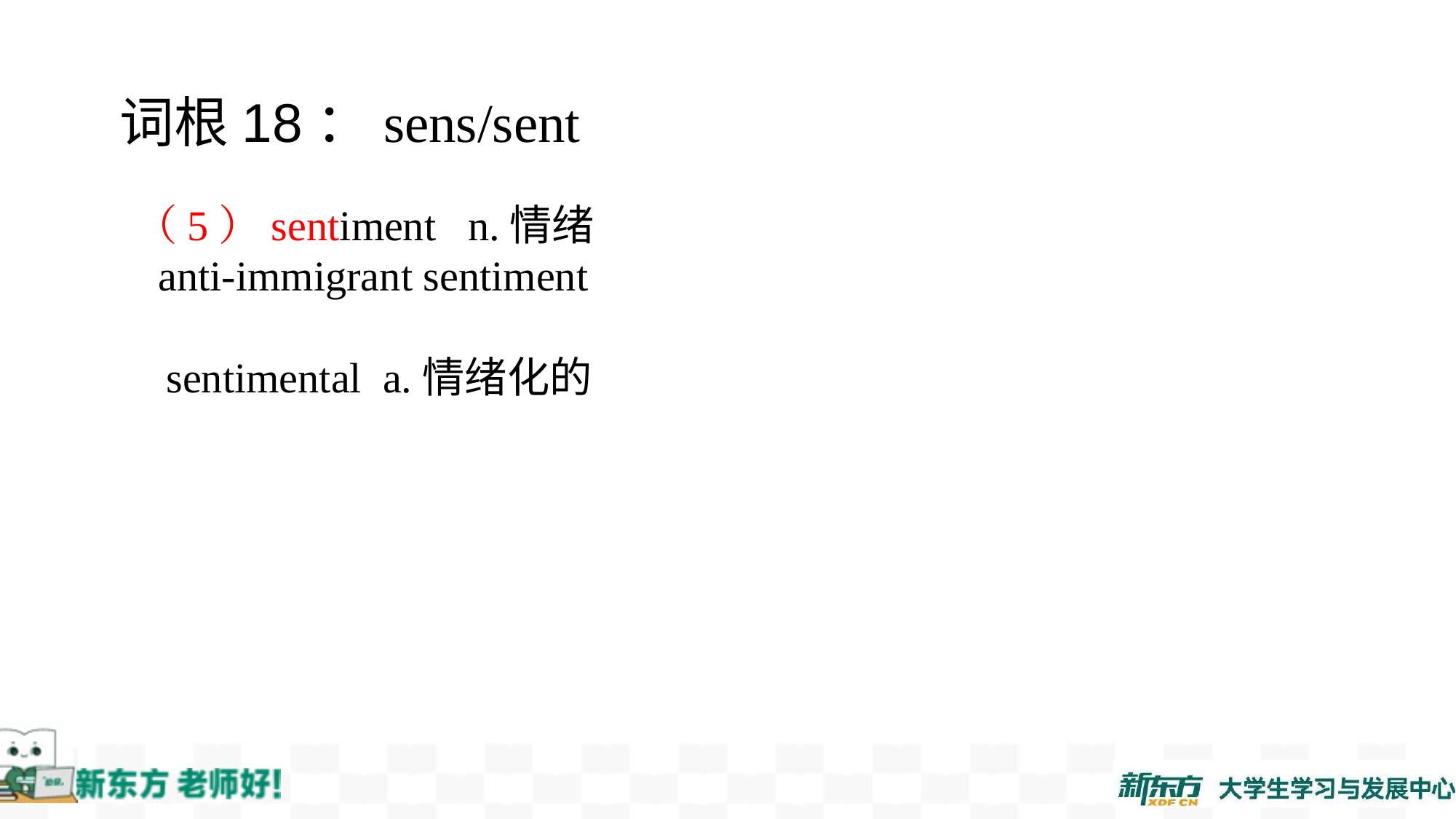

词根18：sens/sent
（5）sentiment   n.情绪
  anti-immigrant sentiment

   sentimental  a.情绪化的